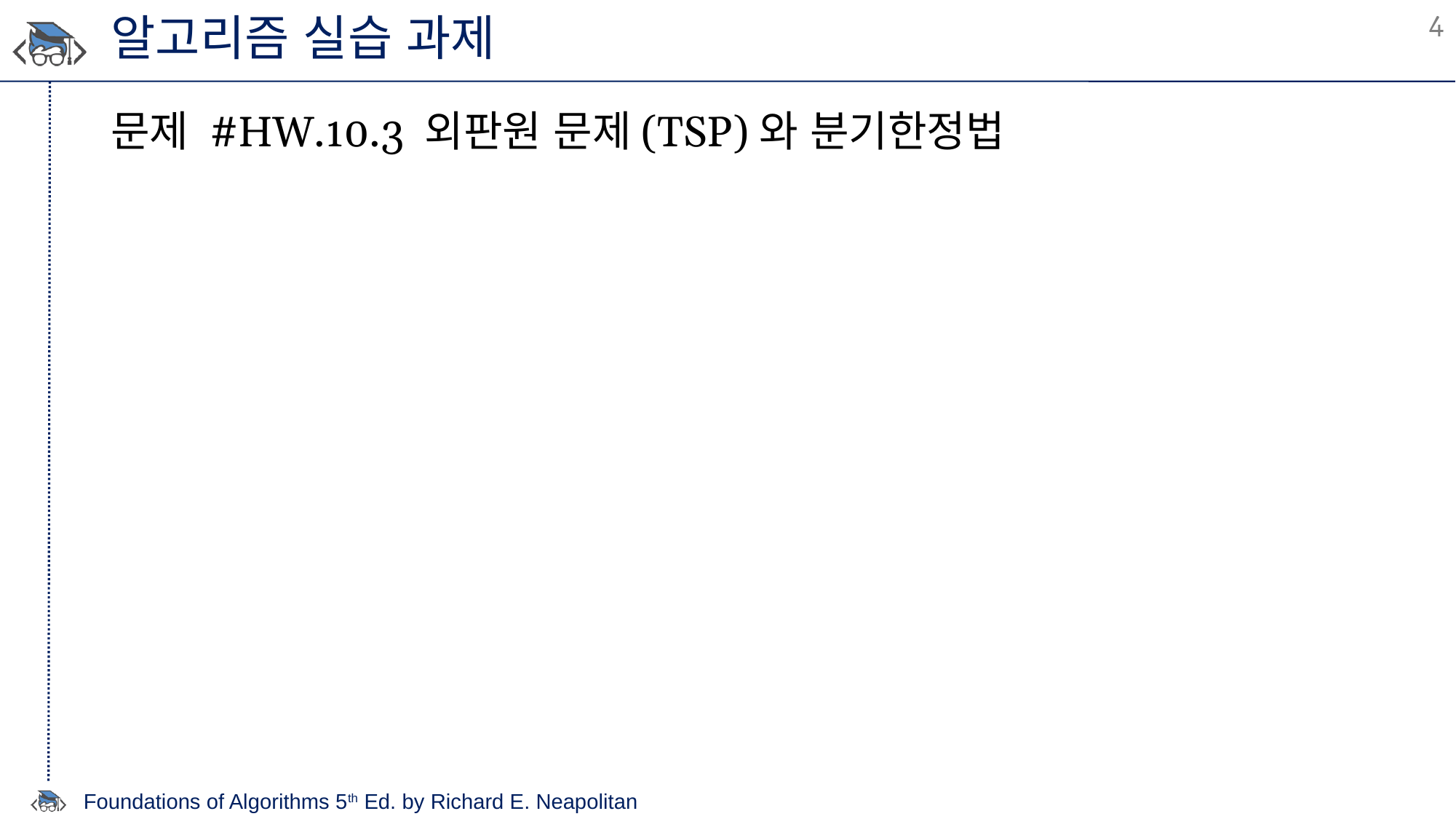

알고리즘 실습 과제
문제 #HW.10.3 외판원 문제(TSP)와 분기한정법